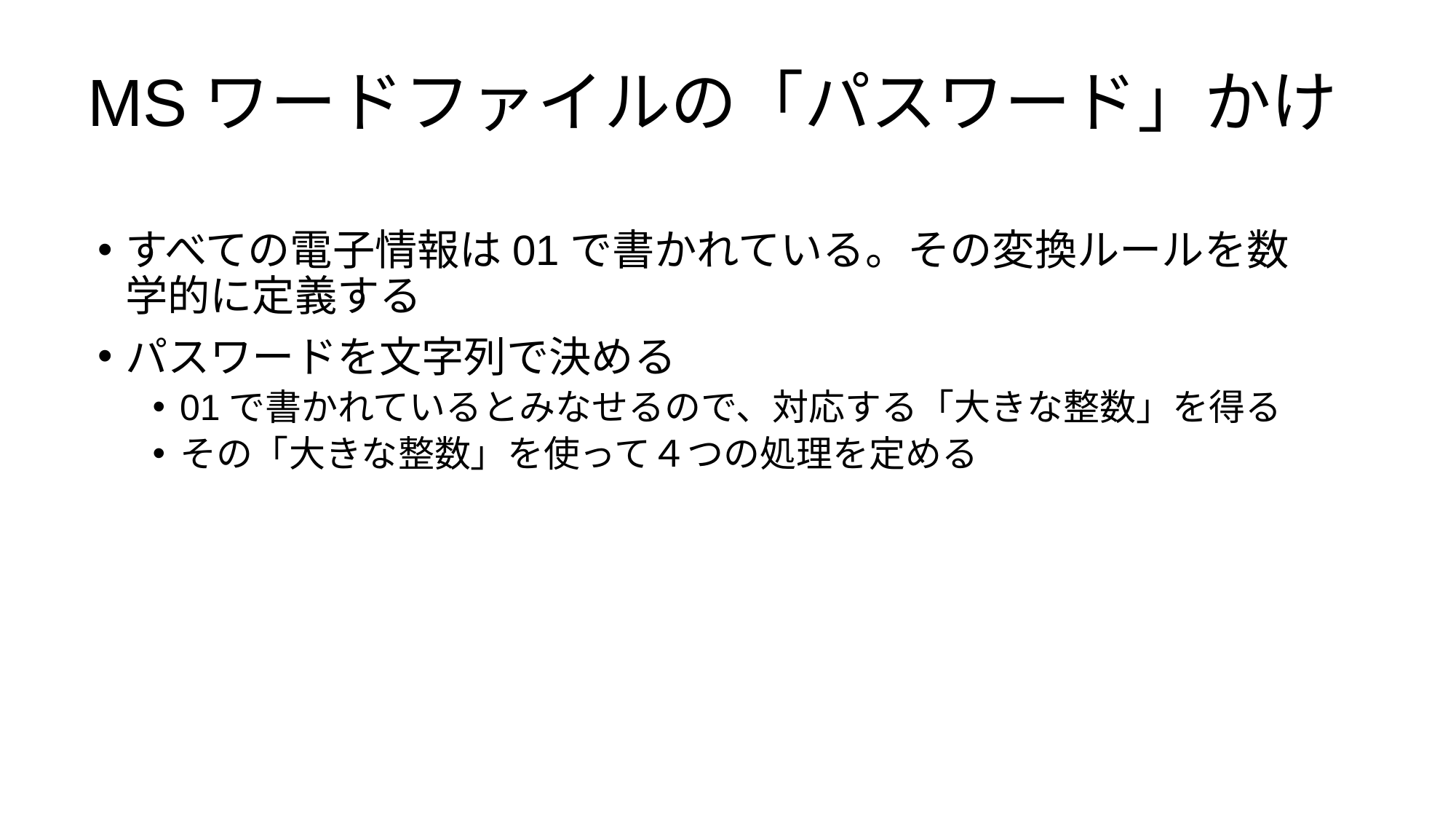

# MSワードファイルの「パスワード」かけ
すべての電子情報は01で書かれている。その変換ルールを数学的に定義する
パスワードを文字列で決める
01で書かれているとみなせるので、対応する「大きな整数」を得る
その「大きな整数」を使って４つの処理を定める